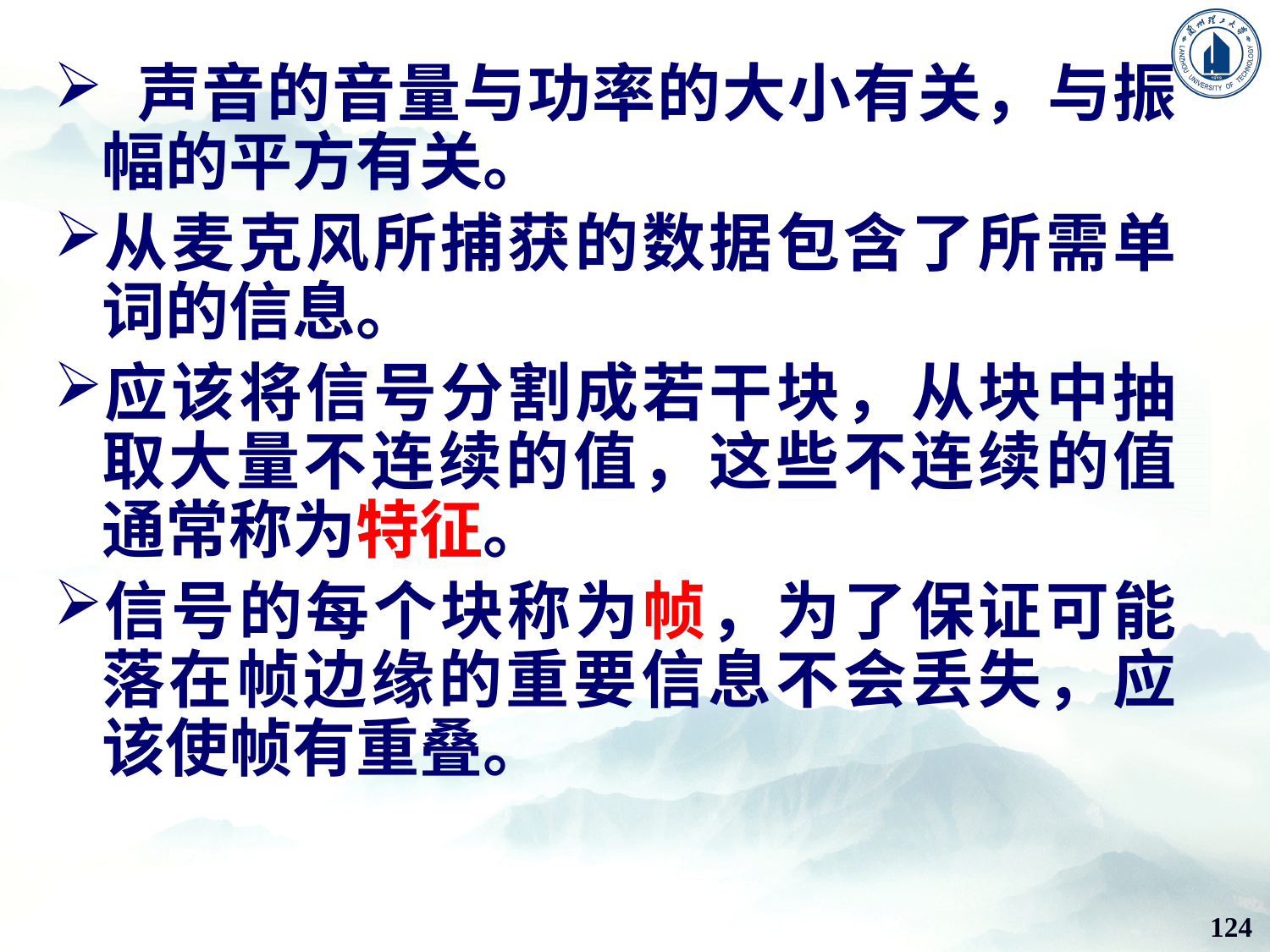

声音的音量与功率的大小有关，与振幅的平方有关。
从麦克风所捕获的数据包含了所需单词的信息。
应该将信号分割成若干块，从块中抽取大量不连续的值，这些不连续的值通常称为特征。
信号的每个块称为帧，为了保证可能落在帧边缘的重要信息不会丢失，应该使帧有重叠。
124